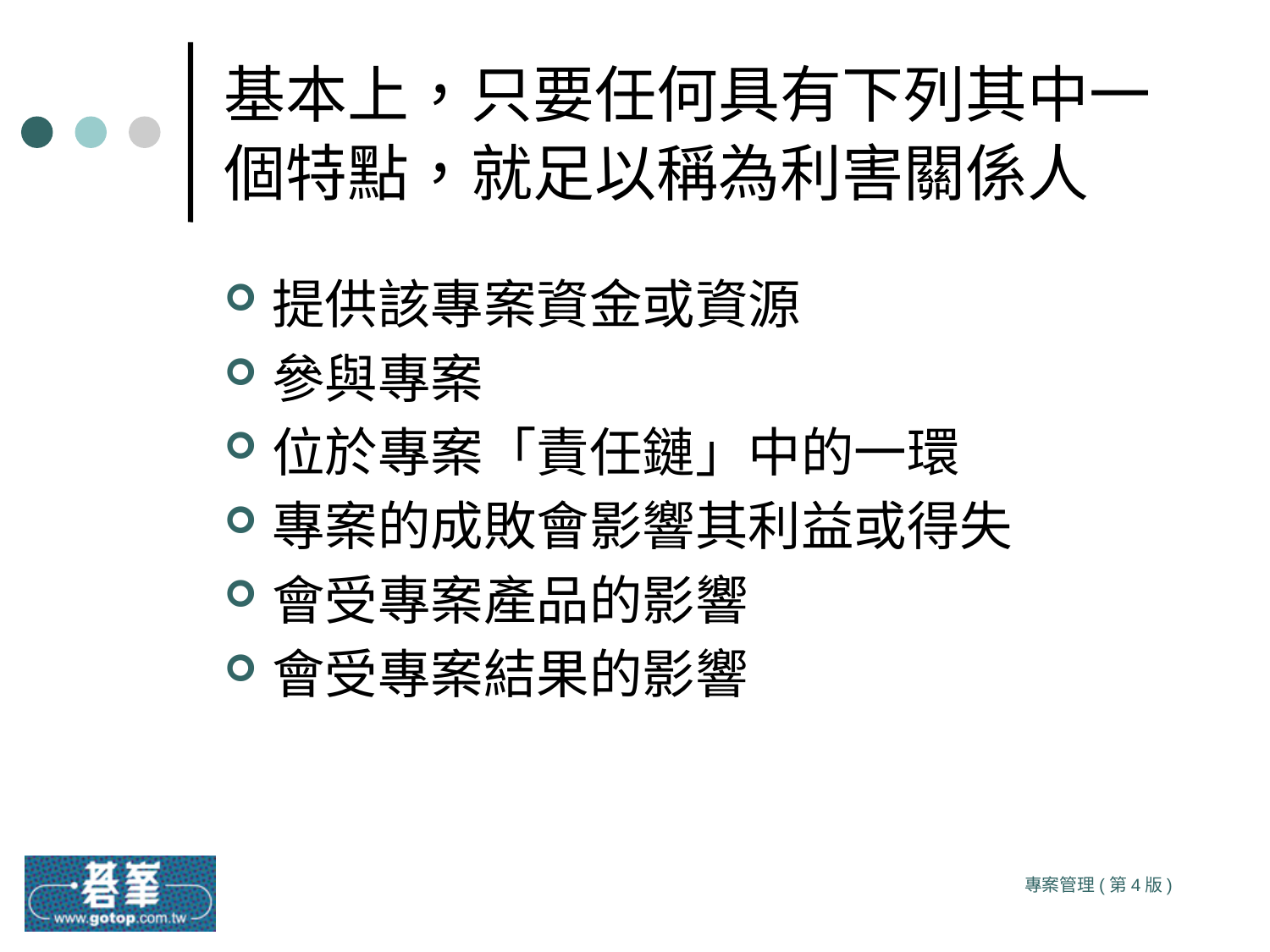

# 基本上，只要任何具有下列其中一個特點，就足以稱為利害關係人
提供該專案資金或資源
參與專案
位於專案「責任鏈」中的一環
專案的成敗會影響其利益或得失
會受專案產品的影響
會受專案結果的影響
專案管理(第4版)